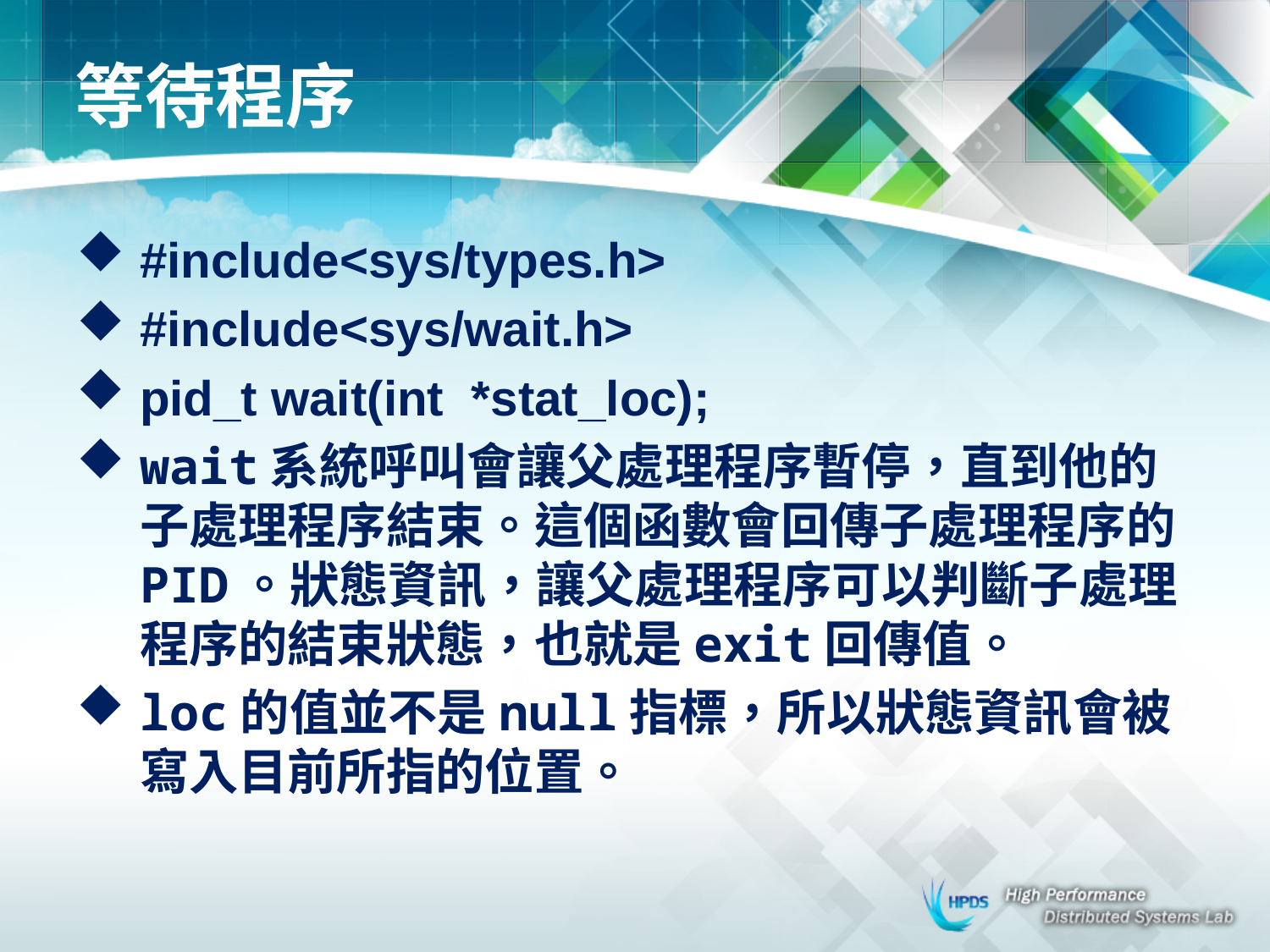

# 等待程序
#include<sys/types.h>
#include<sys/wait.h>
pid_t wait(int  *stat_loc);
wait系統呼叫會讓父處理程序暫停，直到他的子處理程序結束。這個函數會回傳子處理程序的PID。狀態資訊，讓父處理程序可以判斷子處理程序的結束狀態，也就是exit回傳值。
loc的值並不是null指標，所以狀態資訊會被寫入目前所指的位置。